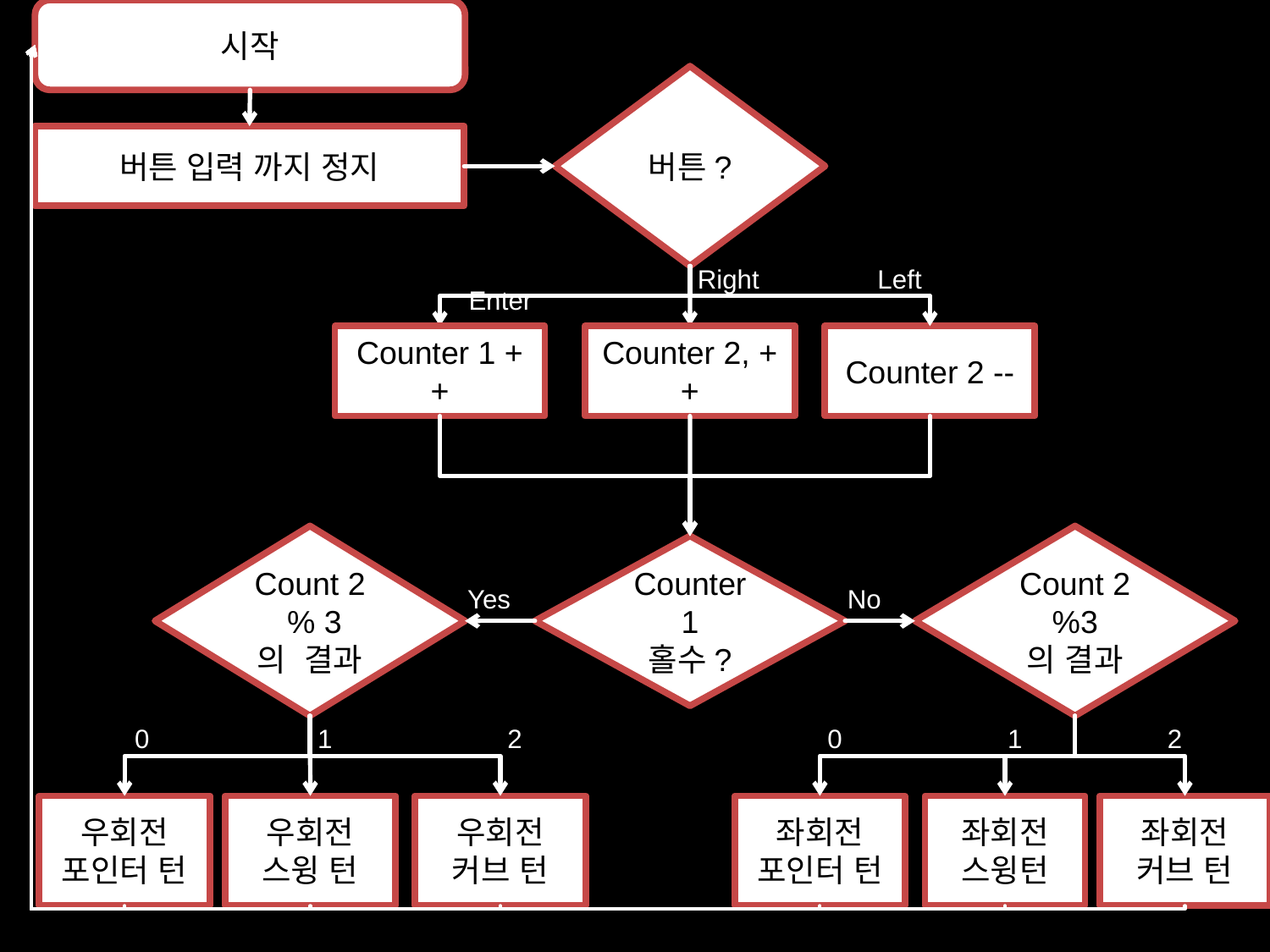

시작
버튼?
버튼 입력 까지 정지
Right
Left
Enter
Counter 1 ++
Counter 2, ++
Counter 2 --
Count 2
 % 3
의  결과
Count 2
%3
의 결과
Counter1
홀수?
Yes
No
 0
1
2
0
1
2
우회전
포인터 턴
우회전
스윙 턴
우회전
커브 턴
좌회전
포인터 턴
좌회전
스윙턴
좌회전
커브 턴